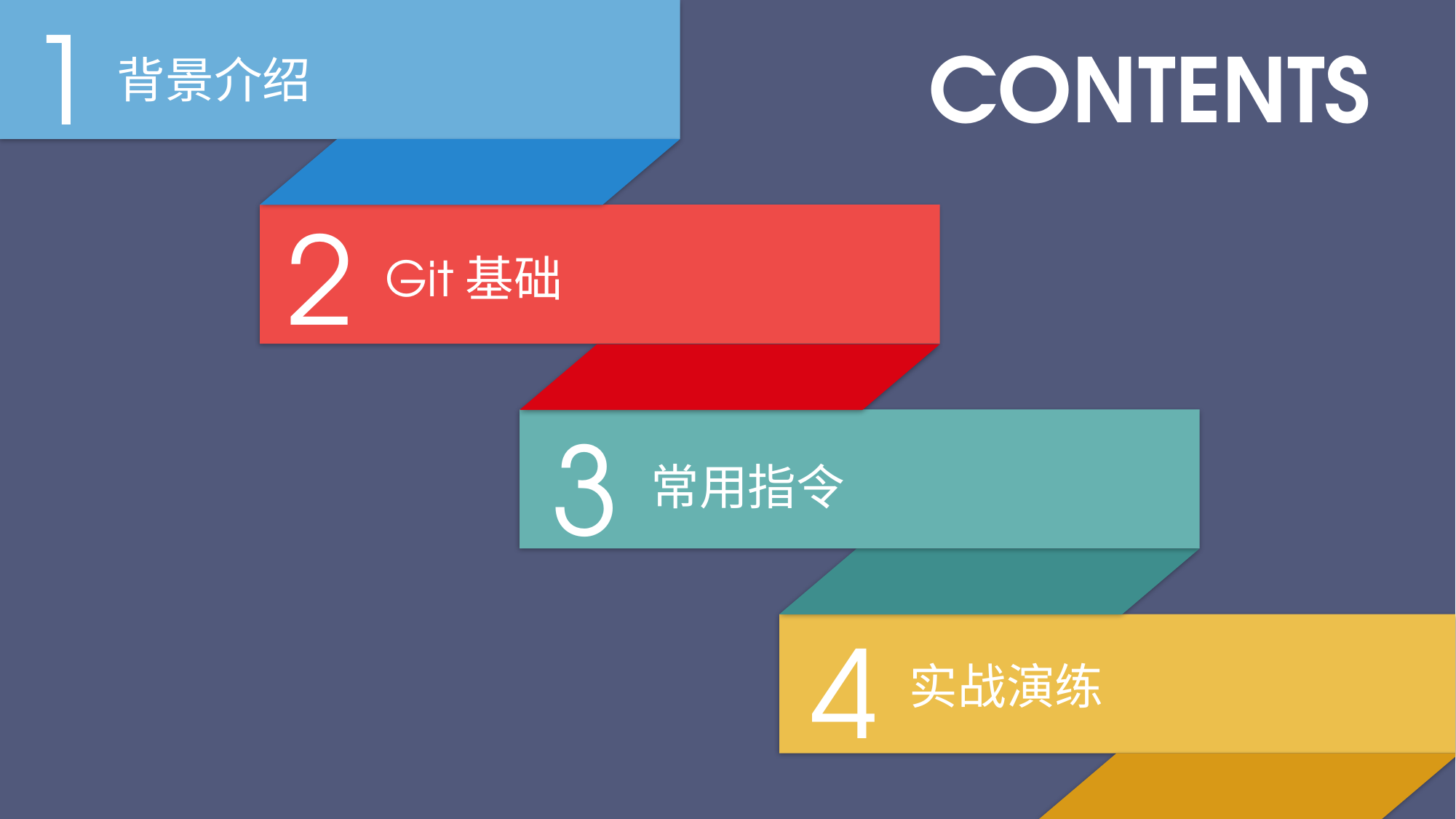

1
背景介绍

CONTENTS

2
Git基础

3
常用指令

4
实战演练